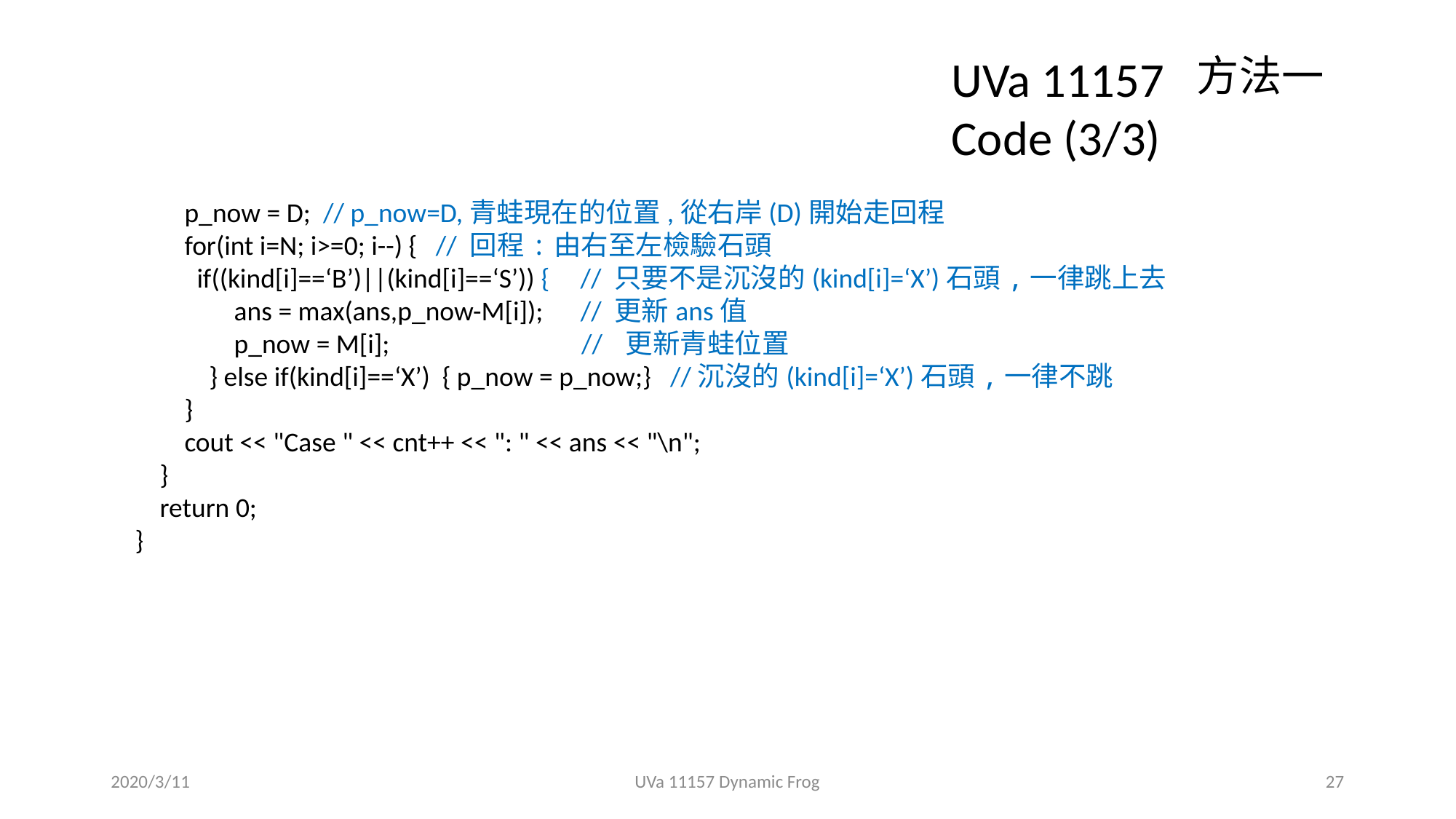

UVa 11157 Code (3/3)
方法一
        p_now = D;  // p_now=D,青蛙現在的位置,從右岸(D)開始走回程
        for(int i=N; i>=0; i--) {   // 回程:由右至左檢驗石頭
          if((kind[i]==‘B’)||(kind[i]==‘S’)) {     // 只要不是沉沒的(kind[i]=‘X’)石頭,一律跳上去
                ans = max(ans,p_now-M[i]);      // 更新ans值
                p_now = M[i];                               // 更新青蛙位置
            } else if(kind[i]==‘X’)  { p_now = p_now;}   //沉沒的(kind[i]=‘X’)石頭,一律不跳
        }
        cout << "Case " << cnt++ << ": " << ans << "\n";
    }
    return 0;
}
2020/3/11
UVa 11157 Dynamic Frog
27